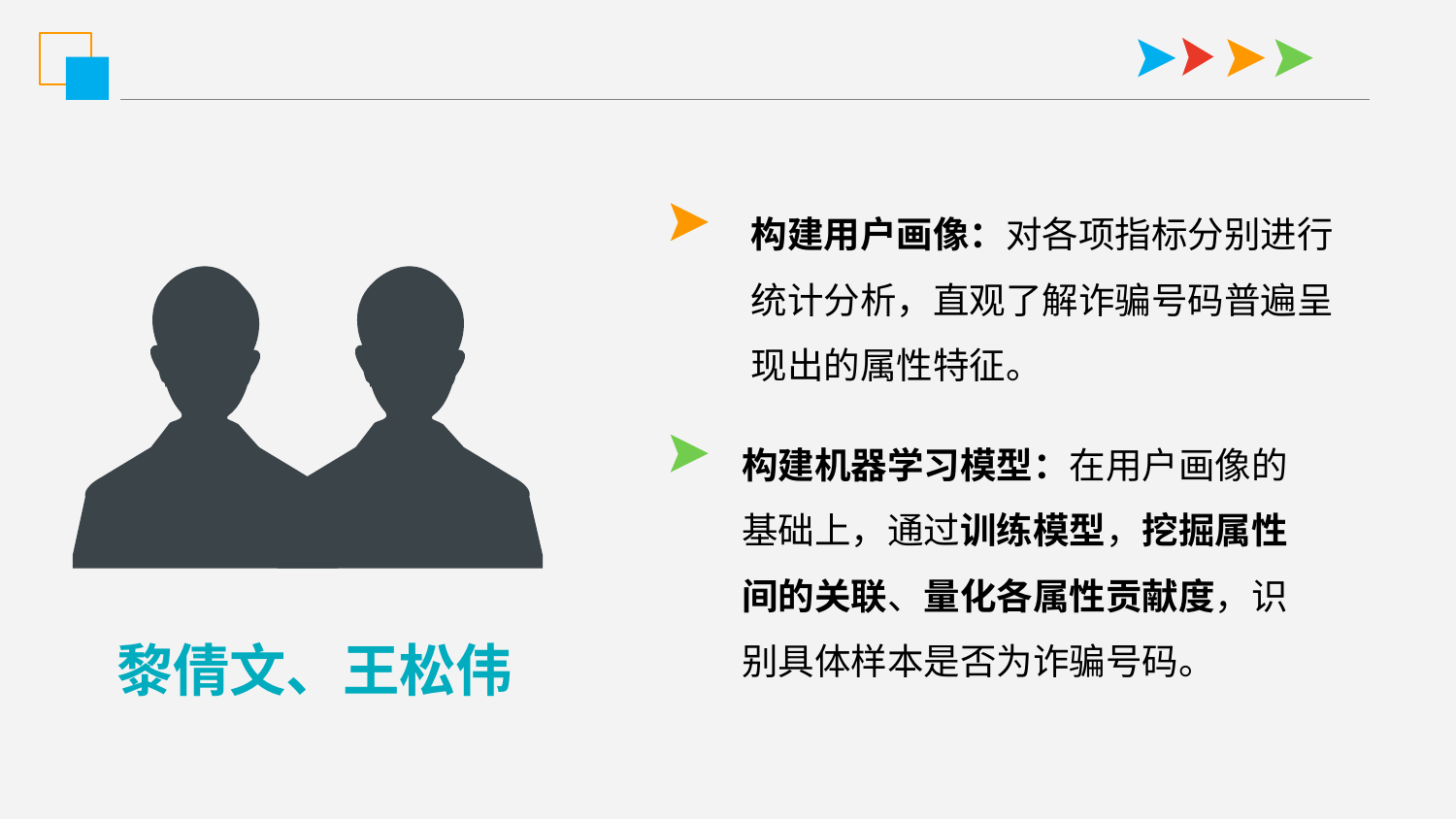

构建用户画像：对各项指标分别进行统计分析，直观了解诈骗号码普遍呈现出的属性特征。

构建机器学习模型：在用户画像的基础上，通过训练模型，挖掘属性间的关联、量化各属性贡献度，识别具体样本是否为诈骗号码。

黎倩文、王松伟
延迟符号